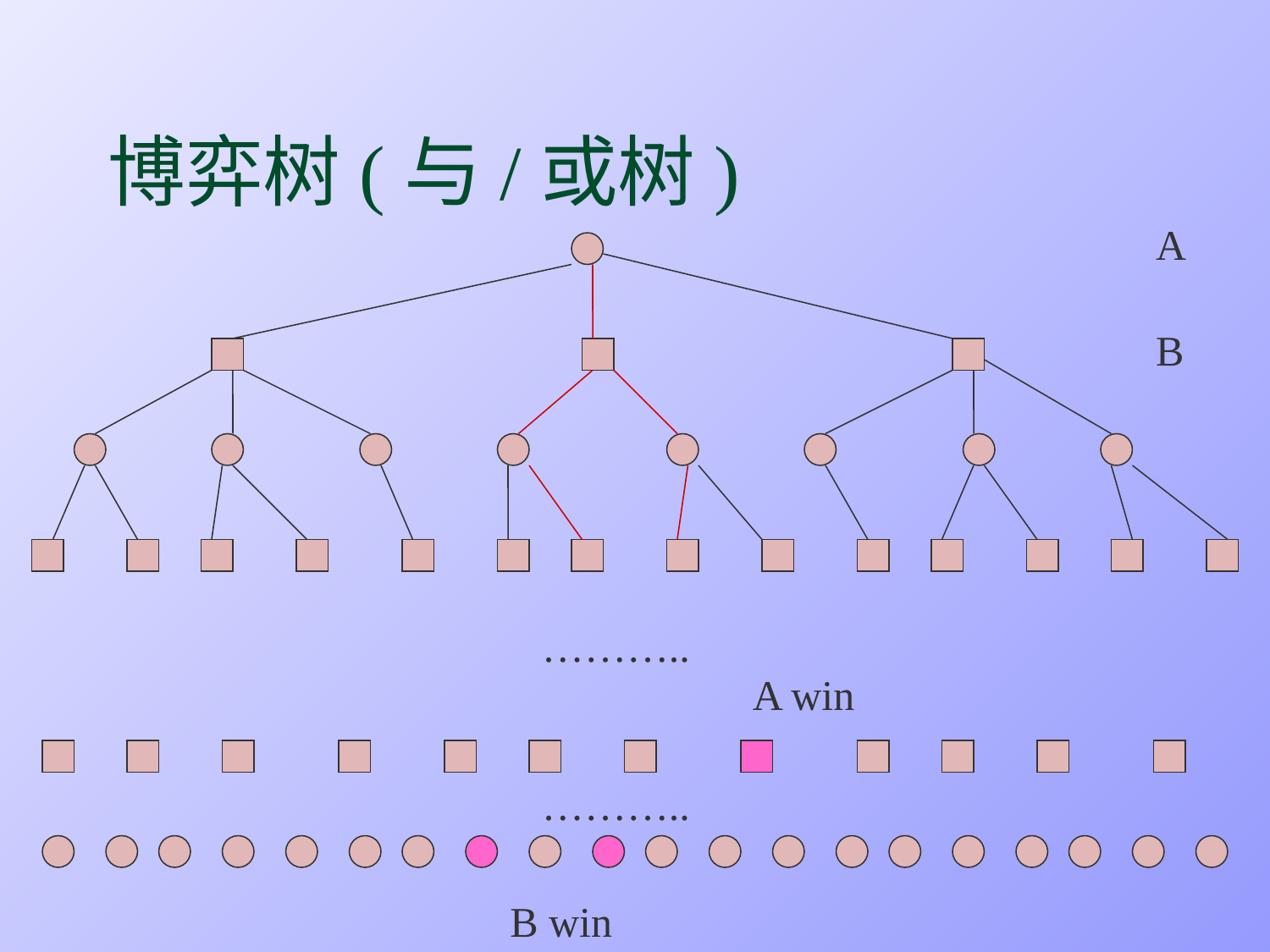

# 博弈树(与/或树)
A

B

………..
A win

………..

B win